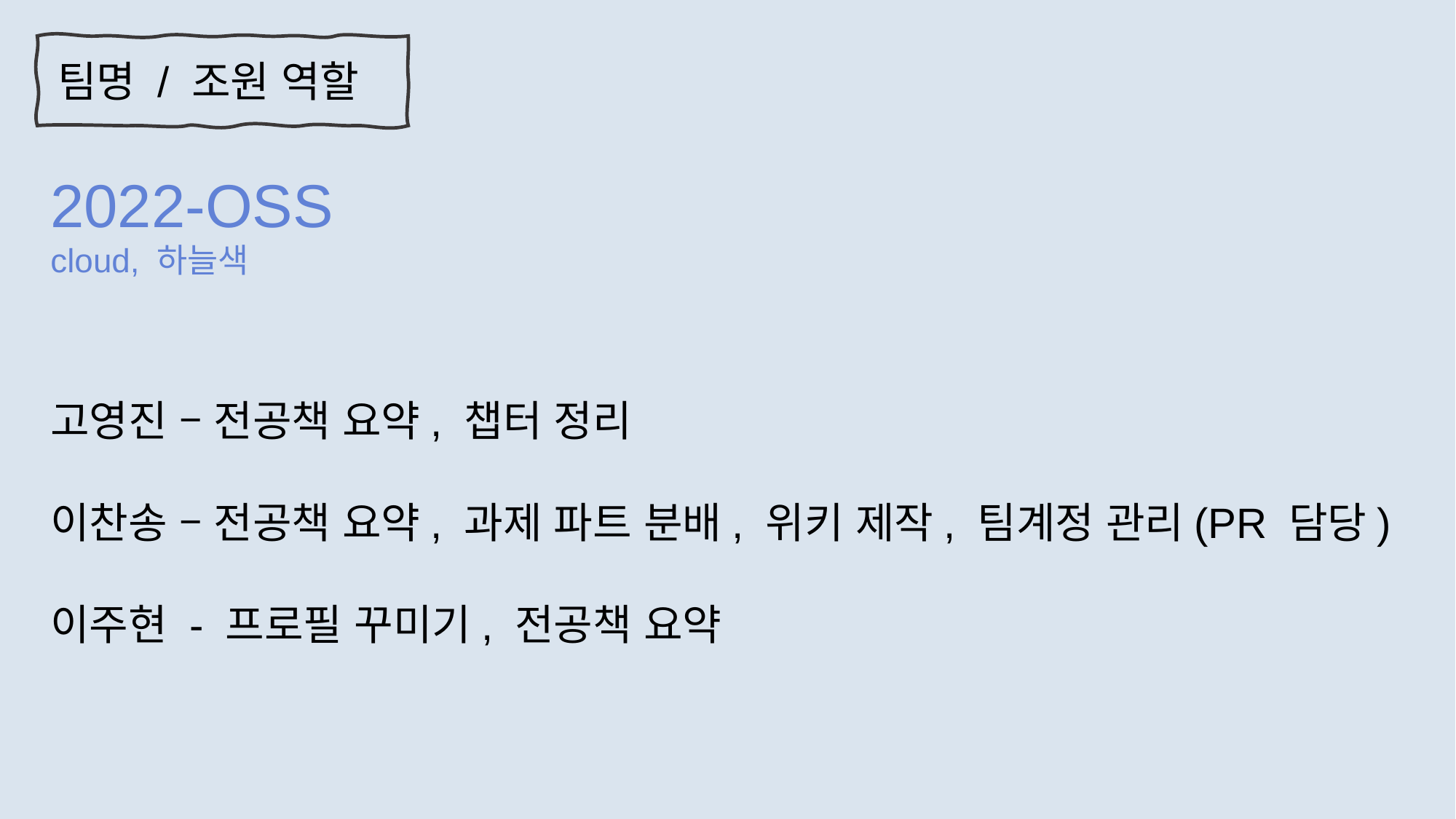

팀명 / 조원 역할
2022-OSS
cloud, 하늘색

고영진 – 전공책 요약, 챕터 정리
이찬송 – 전공책 요약, 과제 파트 분배, 위키 제작, 팀계정 관리(PR 담당)
이주현 - 프로필 꾸미기, 전공책 요약